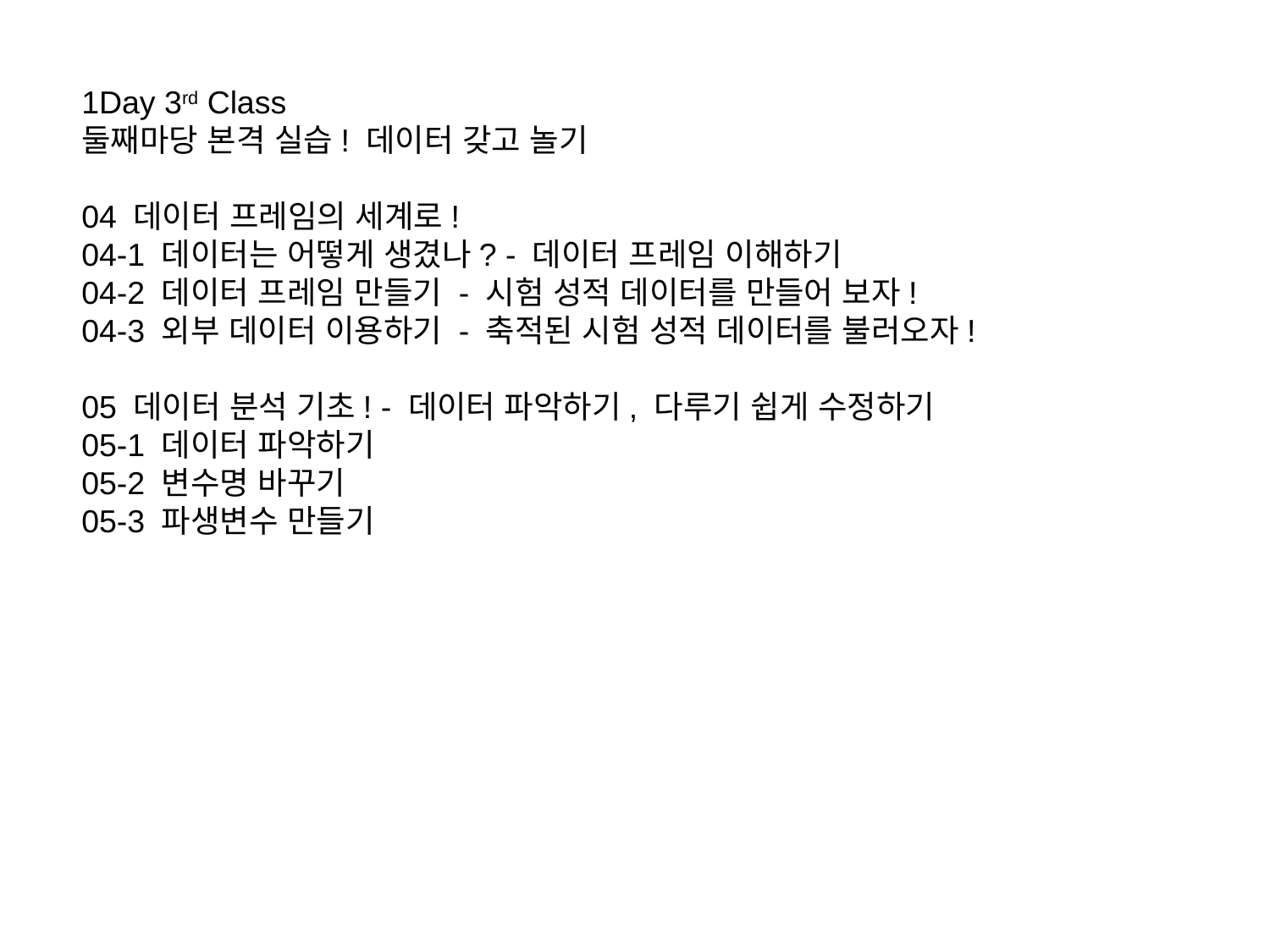

1Day 3rd Class
둘째마당 본격 실습! 데이터 갖고 놀기

04 데이터 프레임의 세계로! 
04-1 데이터는 어떻게 생겼나? - 데이터 프레임 이해하기 
04-2 데이터 프레임 만들기 - 시험 성적 데이터를 만들어 보자! 
04-3 외부 데이터 이용하기 - 축적된 시험 성적 데이터를 불러오자!
05 데이터 분석 기초! - 데이터 파악하기, 다루기 쉽게 수정하기 
05-1 데이터 파악하기 
05-2 변수명 바꾸기 
05-3 파생변수 만들기